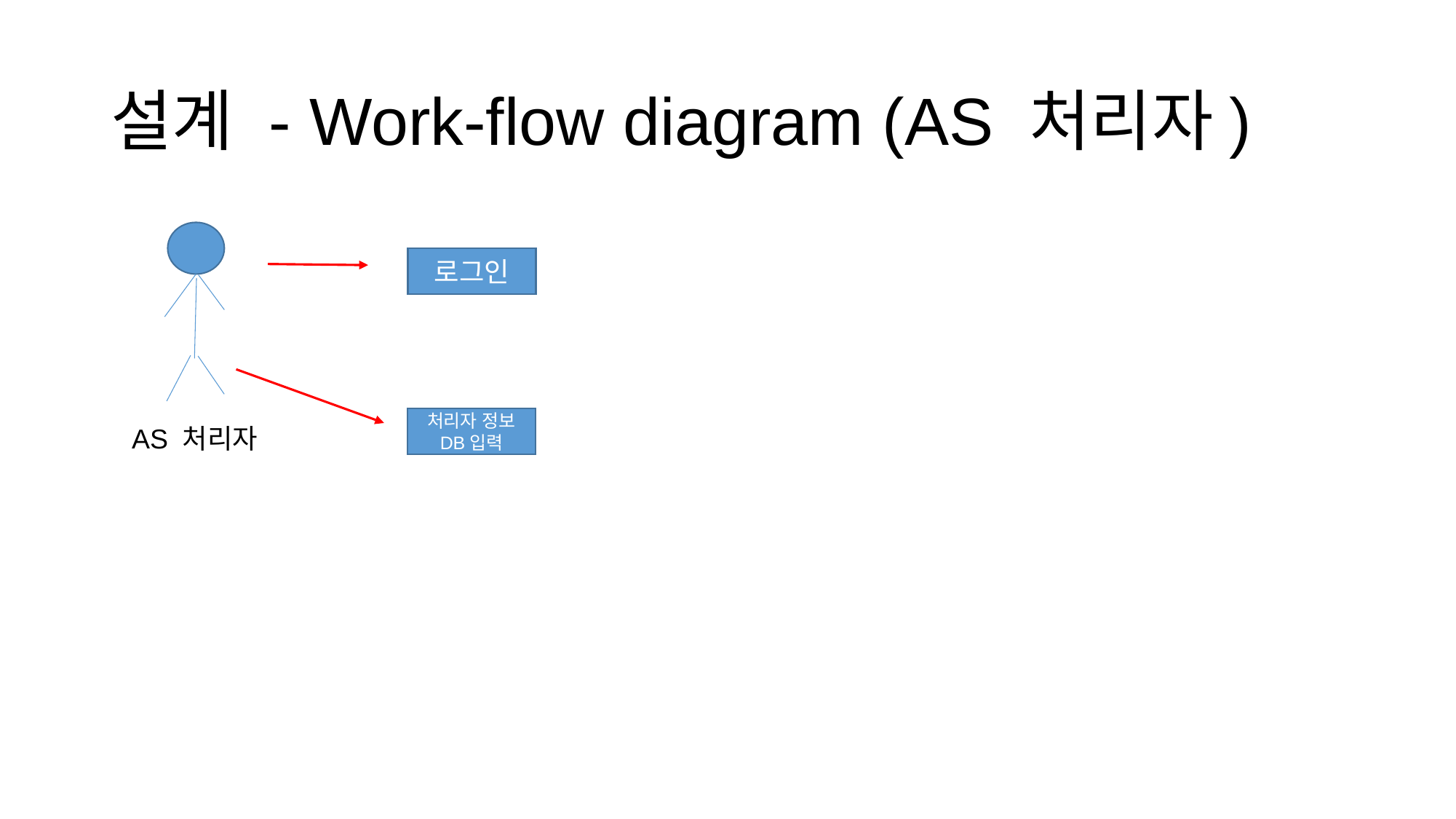

# 설계 - Work-flow diagram (AS 처리자)

AS 처리자
로그인
처리자 정보
DB입력